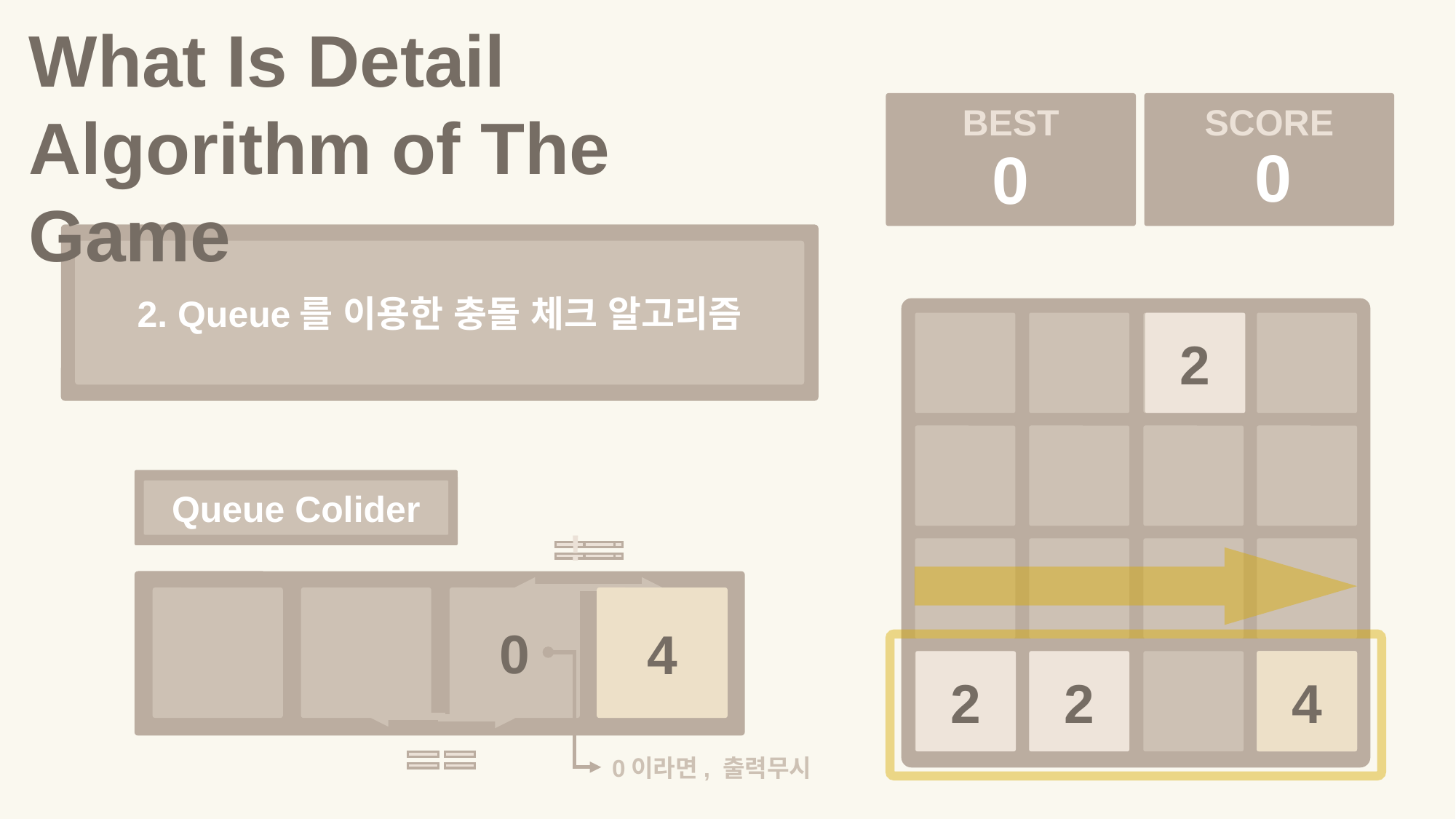

What Is Detail Algorithm of The Game

BEST

0

SCORE

0

2. Queue를 이용한 충돌 체크 알고리즘

2

Queue Colider
!

2
2
2

4

0

2

2

2
4
0이라면, 출력무시